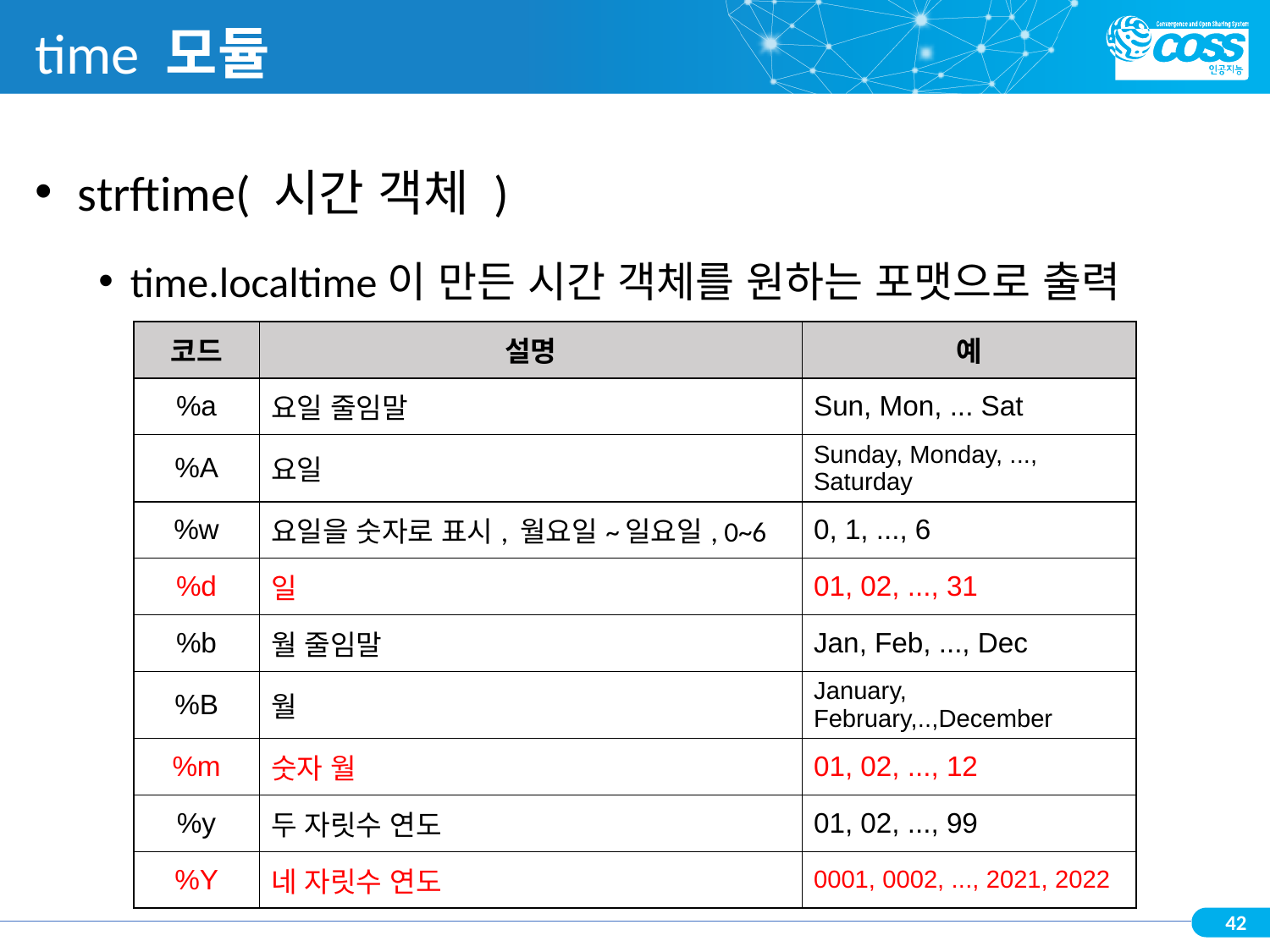

# time 모듈
 strftime( 시간 객체 )
time.localtime이 만든 시간 객체를 원하는 포맷으로 출력
| 코드 | 설명 | 예 |
| --- | --- | --- |
| %a | 요일 줄임말 | Sun, Mon, ... Sat |
| %A | 요일 | Sunday, Monday, ..., Saturday |
| %w | 요일을 숫자로 표시, 월요일~일요일, 0~6 | 0, 1, ..., 6 |
| %d | 일 | 01, 02, ..., 31 |
| %b | 월 줄임말 | Jan, Feb, ..., Dec |
| %B | 월 | January, February,..,December |
| %m | 숫자 월 | 01, 02, ..., 12 |
| %y | 두 자릿수 연도 | 01, 02, ..., 99 |
| %Y | 네 자릿수 연도 | 0001, 0002, ..., 2021, 2022 |
42